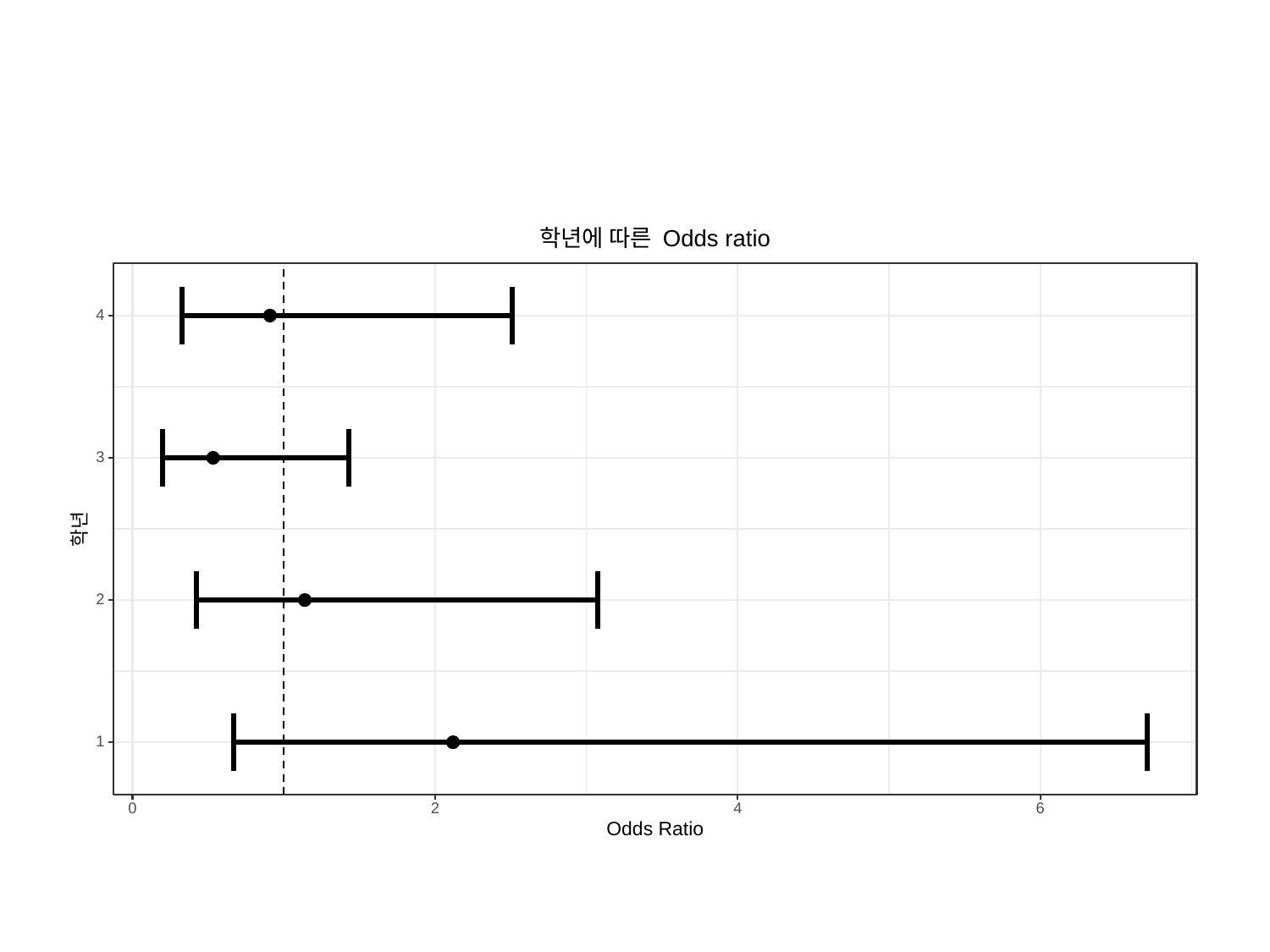

학년에 따른 Odds ratio

4

3

학년

2

1

0
6
2
4
Odds Ratio